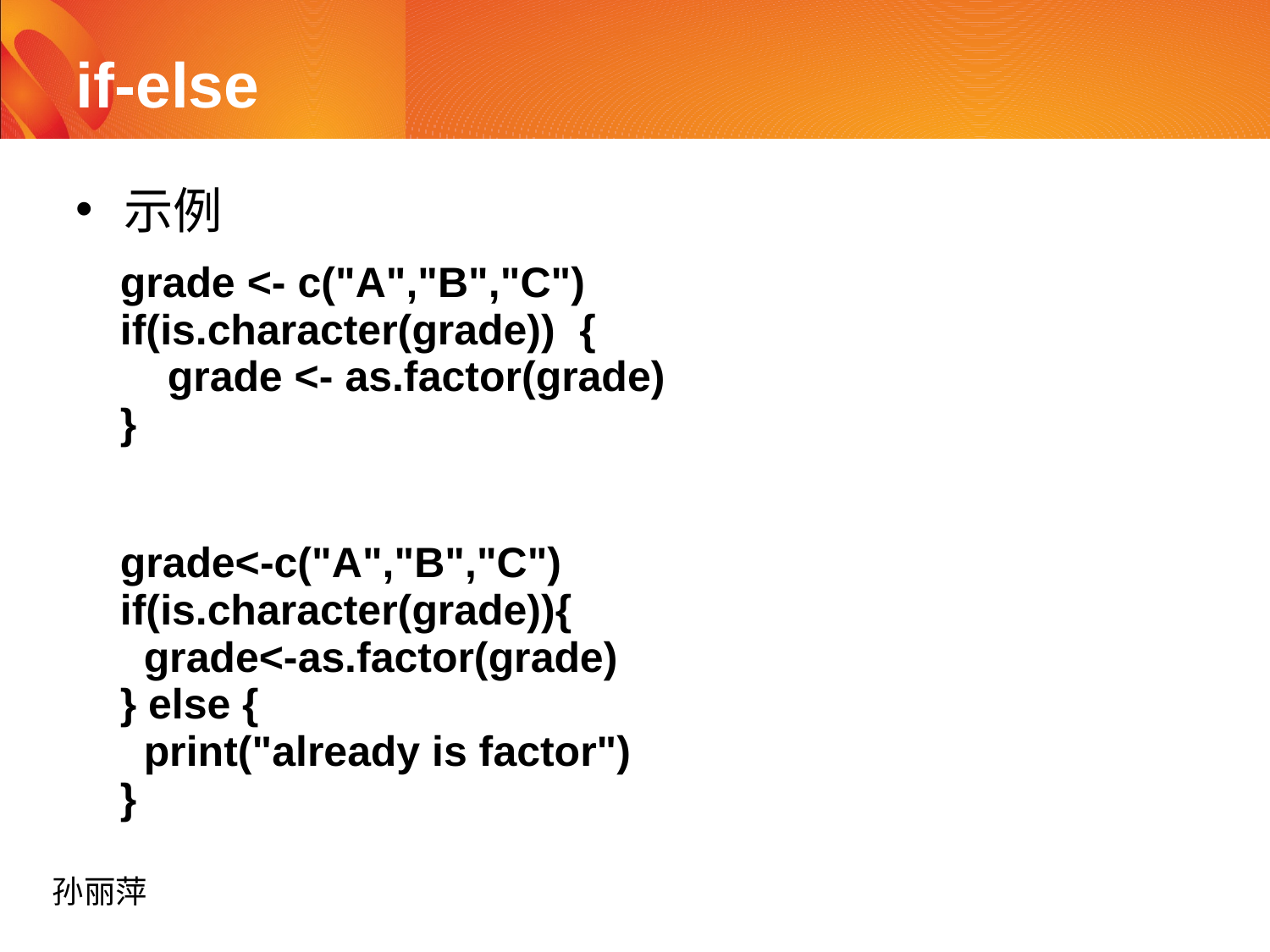

# if-else
示例

| grade <- c("A","B","C") if(is.character(grade)) { grade <- as.factor(grade) } |
| --- |
| grade<-c("A","B","C") if(is.character(grade)){ grade<-as.factor(grade) } else { print("already is factor") } |
| --- |